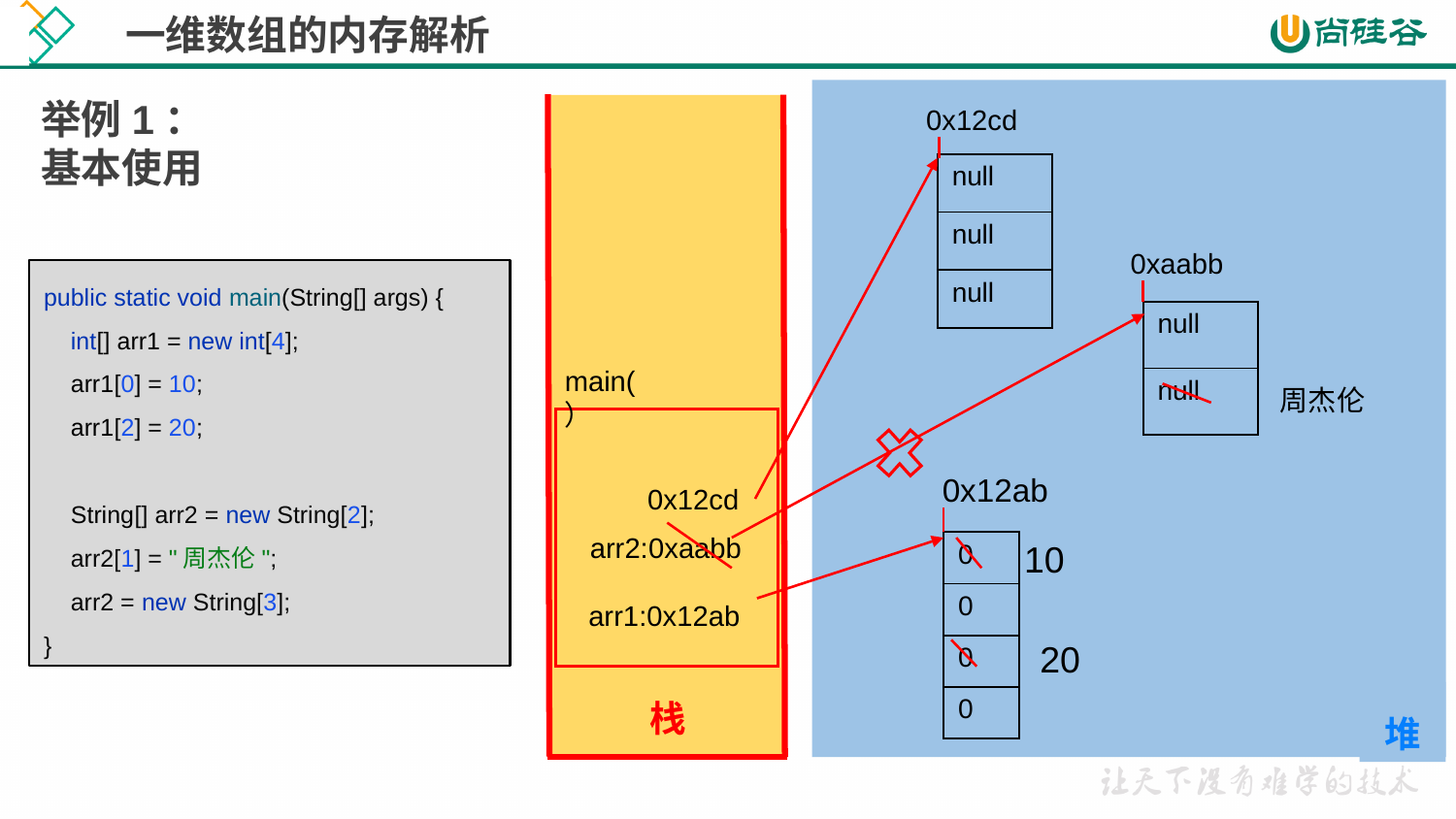

一维数组的内存解析

堆
举例1：
基本使用

栈
0x12cd
| null |
| --- |
| null |
| null |
0xaabb
public static void main(String[] args) {
    int[] arr1 = new int[4];
    arr1[0] = 10;
    arr1[2] = 20;
    String[] arr2 = new String[2];
    arr2[1] = "周杰伦";
    arr2 = new String[3];
}
| null |
| --- |
| null |
main(）
周杰伦

0x12ab
0x12cd
arr2:0xaabb
10
| 0 |
| --- |
| 0 |
| 0 |
| 0 |
arr1:0x12ab
20